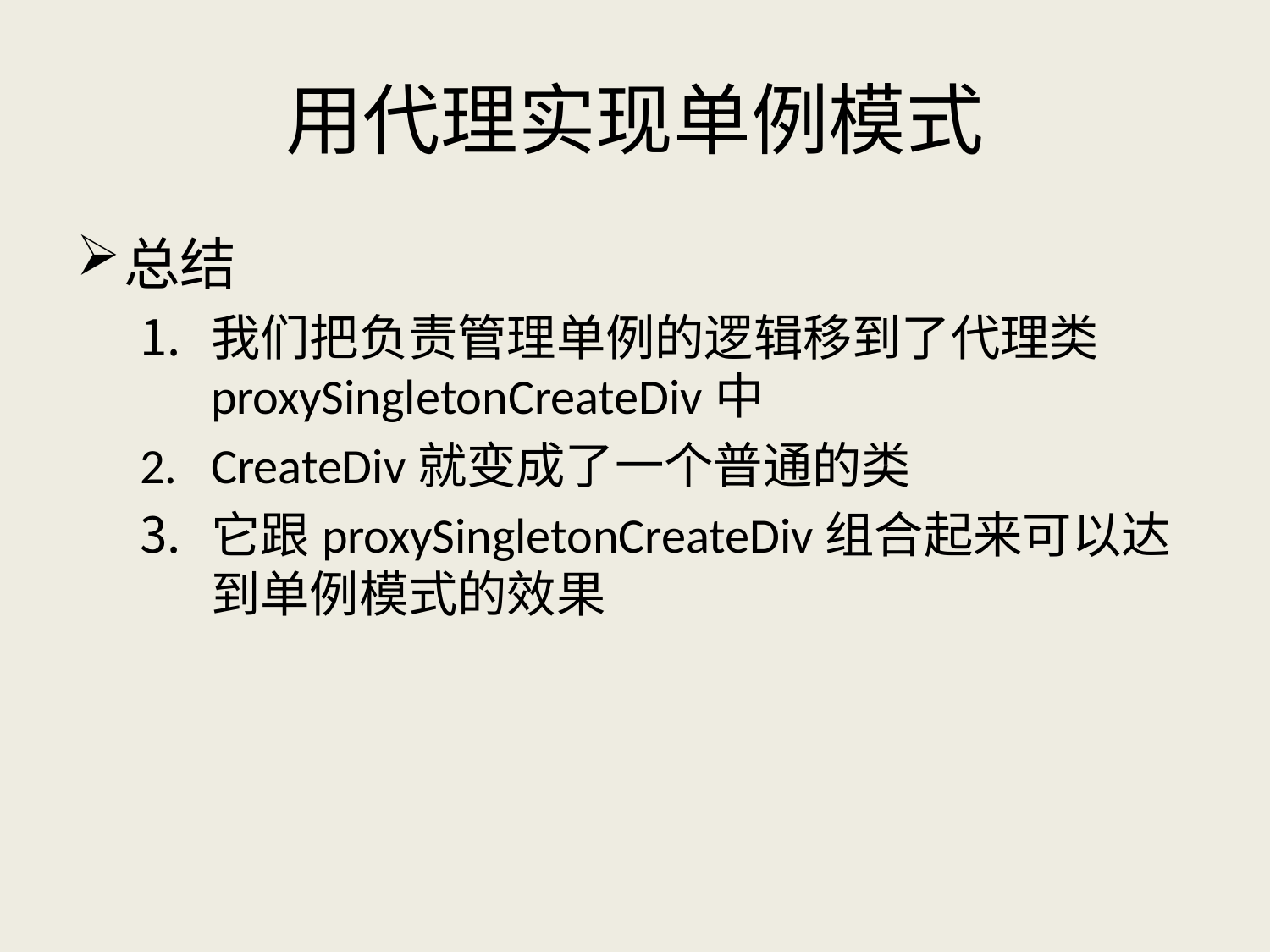

# 用代理实现单例模式
总结
我们把负责管理单例的逻辑移到了代理类proxySingletonCreateDiv中
CreateDiv就变成了一个普通的类
它跟proxySingletonCreateDiv组合起来可以达到单例模式的效果